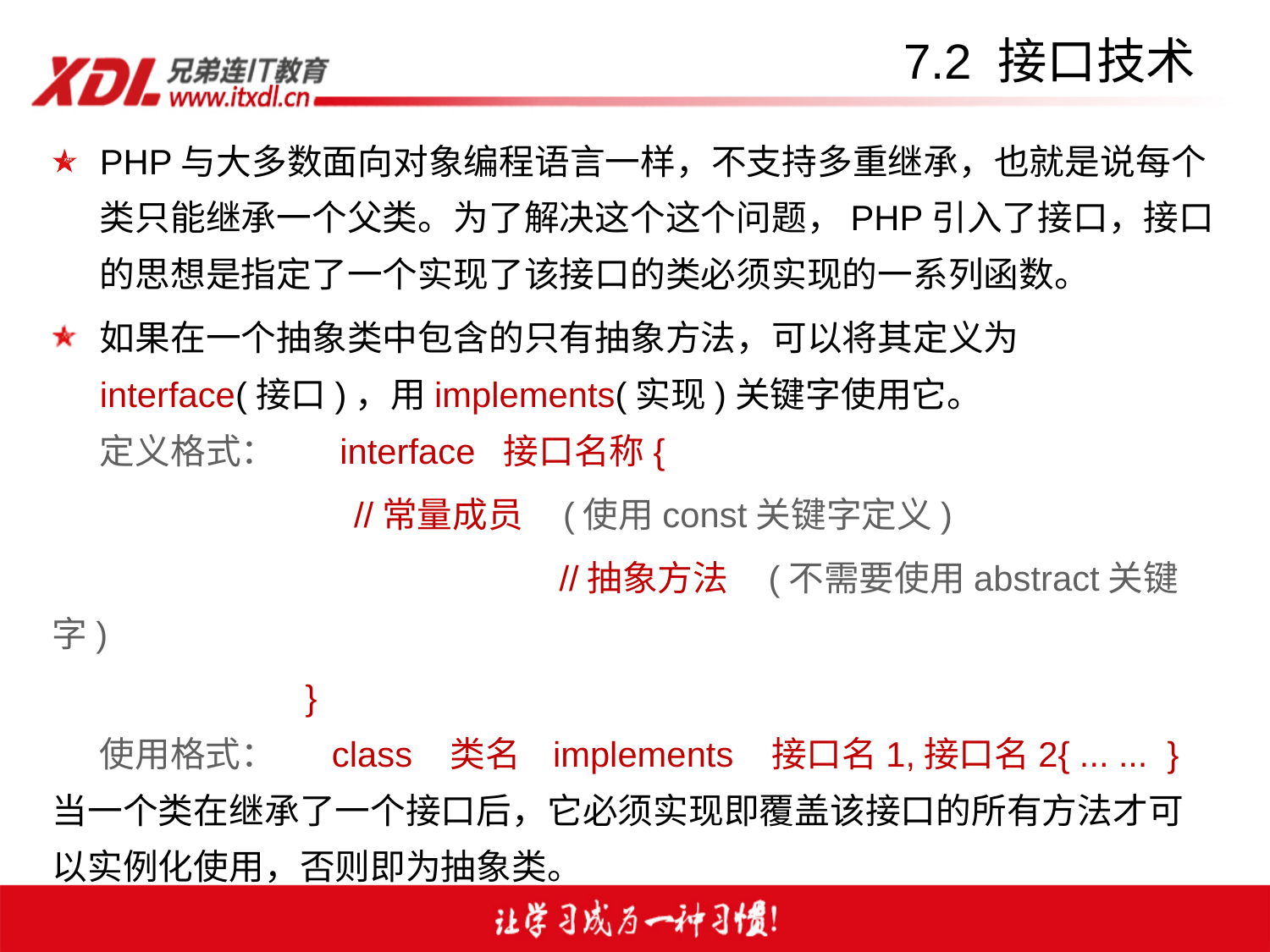

# 7.2 接口技术
PHP与大多数面向对象编程语言一样，不支持多重继承，也就是说每个类只能继承一个父类。为了解决这个这个问题，PHP引入了接口，接口的思想是指定了一个实现了该接口的类必须实现的一系列函数。
如果在一个抽象类中包含的只有抽象方法，可以将其定义为interface(接口)，用implements(实现)关键字使用它。
定义格式：       interface  接口名称{
                               //常量成员    (使用const关键字定义)
    		                          //抽象方法    (不需要使用abstract关键字)
                          }
    使用格式：      class   类名   implements   接口名1,接口名2{ ... ...  }
当一个类在继承了一个接口后，它必须实现即覆盖该接口的所有方法才可以实例化使用，否则即为抽象类。